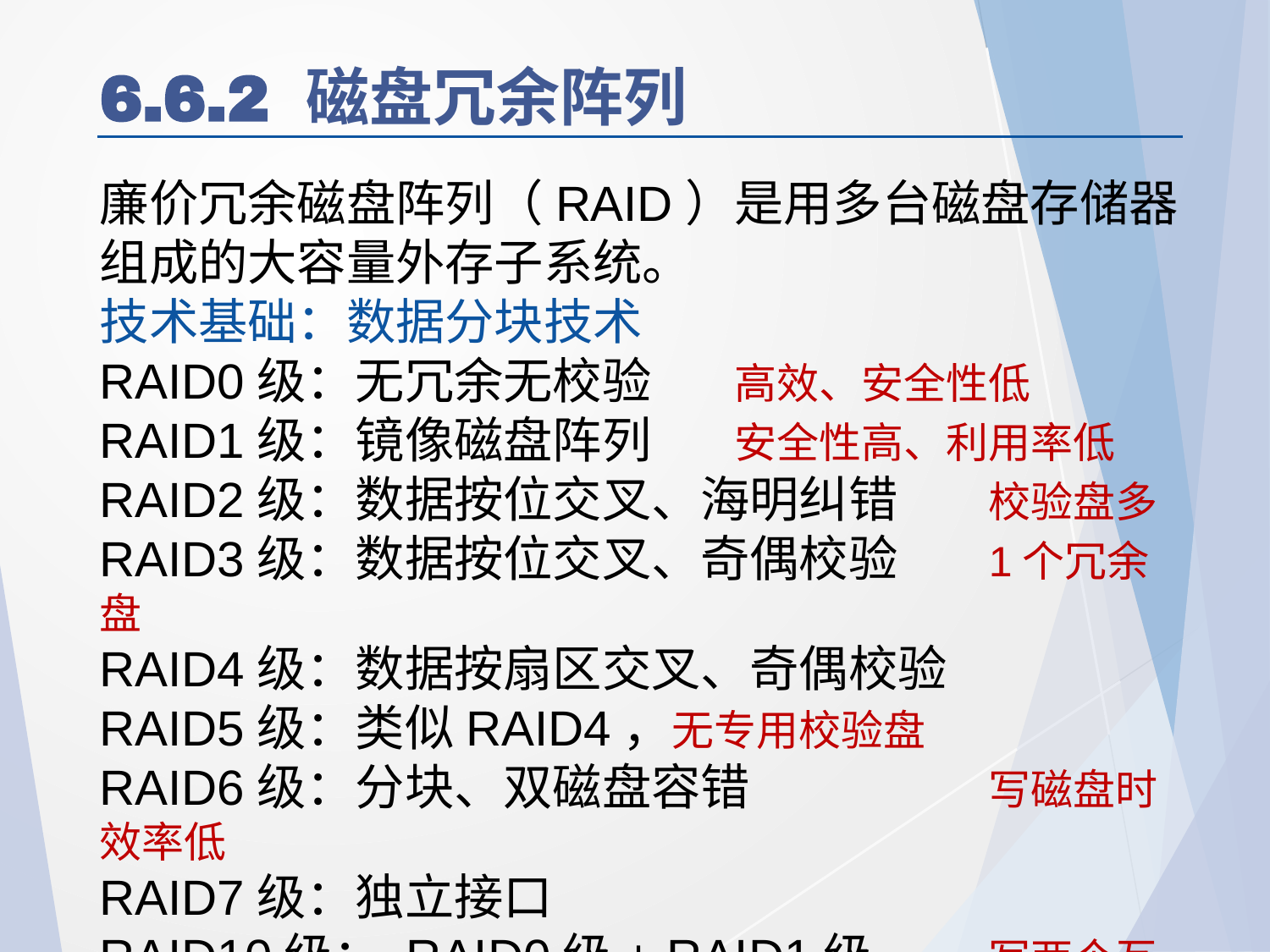

# 6.6.2 磁盘冗余阵列
廉价冗余磁盘阵列（RAID）是用多台磁盘存储器组成的大容量外存子系统。
技术基础：数据分块技术
RAID0级：无冗余无校验	高效、安全性低
RAID1级：镜像磁盘阵列	安全性高、利用率低
RAID2级：数据按位交叉、海明纠错	校验盘多
RAID3级：数据按位交叉、奇偶校验	1个冗余盘
RAID4级：数据按扇区交叉、奇偶校验
RAID5级：类似RAID4，无专用校验盘
RAID6级：分块、双磁盘容错		写磁盘时效率低
RAID7级：独立接口
RAID10级： RAID0级+ RAID1级	写两个互为镜像的盘